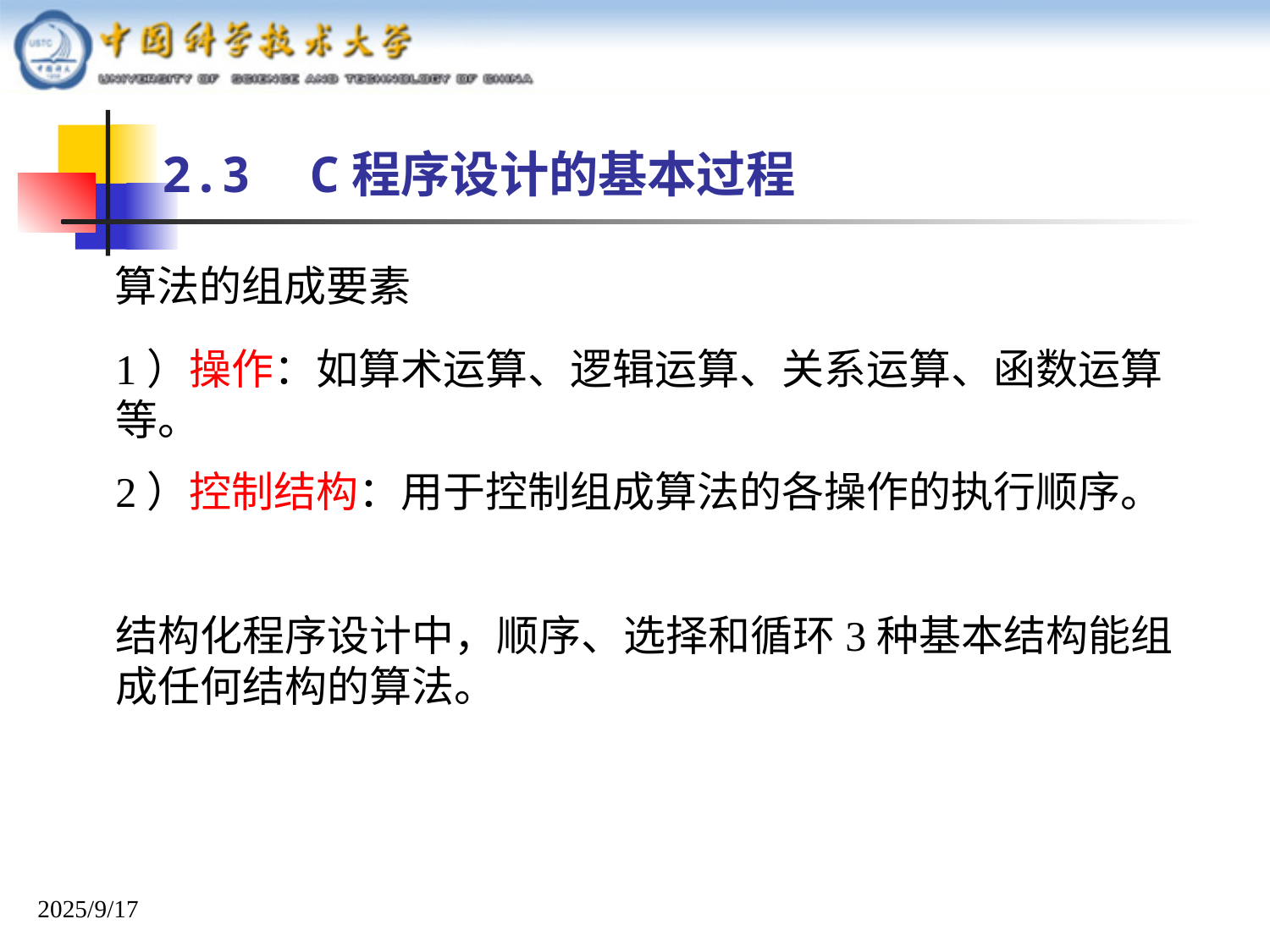

2.3  C程序设计的基本过程
算法的组成要素
1）操作：如算术运算、逻辑运算、关系运算、函数运算等。
2）控制结构：用于控制组成算法的各操作的执行顺序。

结构化程序设计中，顺序、选择和循环3种基本结构能组成任何结构的算法。
2025/9/17